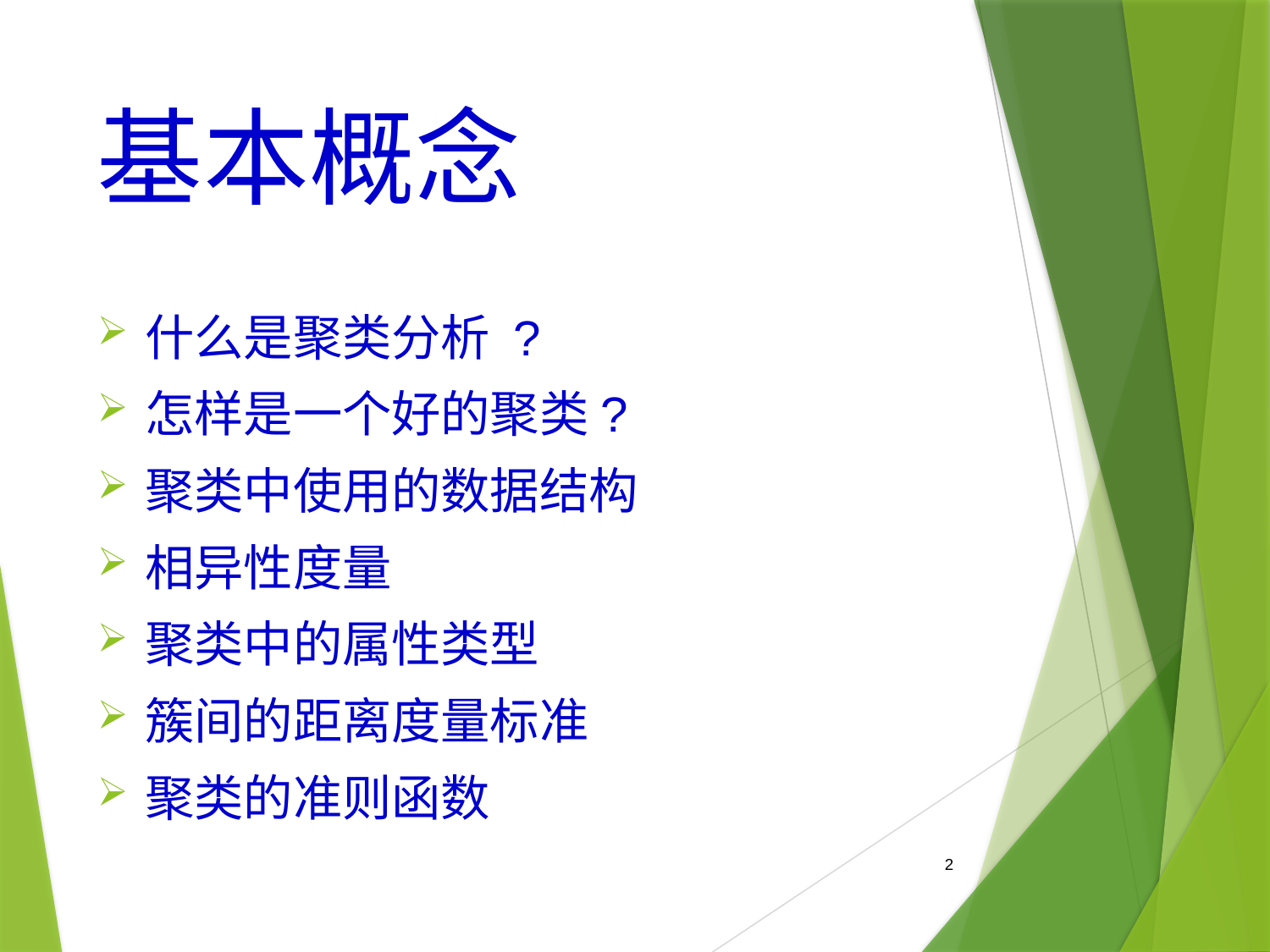

# 基本概念
什么是聚类分析 ?
怎样是一个好的聚类?
聚类中使用的数据结构
相异性度量
聚类中的属性类型
簇间的距离度量标准
聚类的准则函数
2